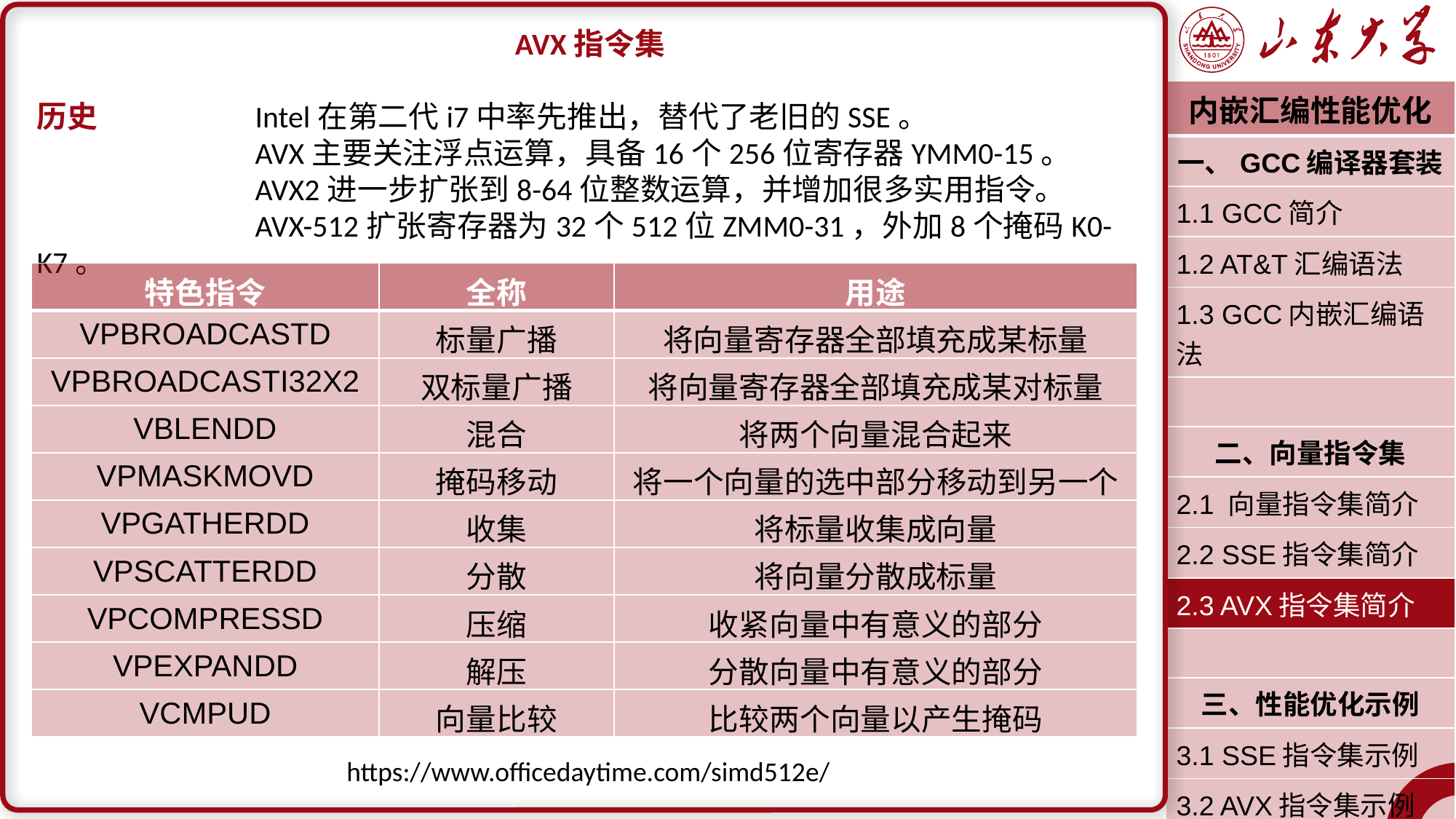

AVX指令集

历史		Intel在第二代i7中率先推出，替代了老旧的SSE。
		AVX主要关注浮点运算，具备16个256位寄存器YMM0-15。
		AVX2进一步扩张到8-64位整数运算，并增加很多实用指令。
		AVX-512扩张寄存器为32个512位ZMM0-31，外加8个掩码K0-K7。
| 内嵌汇编性能优化 |
| --- |
| 一、GCC编译器套装 |
| 1.1 GCC简介 |
| 1.2 AT&T汇编语法 |
| 1.3 GCC内嵌汇编语法 |
|  |
| 二、向量指令集 |
| 2.1 向量指令集简介 |
| 2.2 SSE指令集简介 |
| 2.3 AVX指令集简介 |
|  |
| 三、性能优化示例 |
| 3.1 SSE指令集示例 |
| 3.2 AVX指令集示例 |
| 潘润宇 2022.09 |
| 特色指令 | 全称 | 用途 |
| --- | --- | --- |
| VPBROADCASTD | 标量广播 | 将向量寄存器全部填充成某标量 |
| VPBROADCASTI32X2 | 双标量广播 | 将向量寄存器全部填充成某对标量 |
| VBLENDD | 混合 | 将两个向量混合起来 |
| VPMASKMOVD | 掩码移动 | 将一个向量的选中部分移动到另一个 |
| VPGATHERDD | 收集 | 将标量收集成向量 |
| VPSCATTERDD | 分散 | 将向量分散成标量 |
| VPCOMPRESSD | 压缩 | 收紧向量中有意义的部分 |
| VPEXPANDD | 解压 | 分散向量中有意义的部分 |
| VCMPUD | 向量比较 | 比较两个向量以产生掩码 |
https://www.officedaytime.com/simd512e/